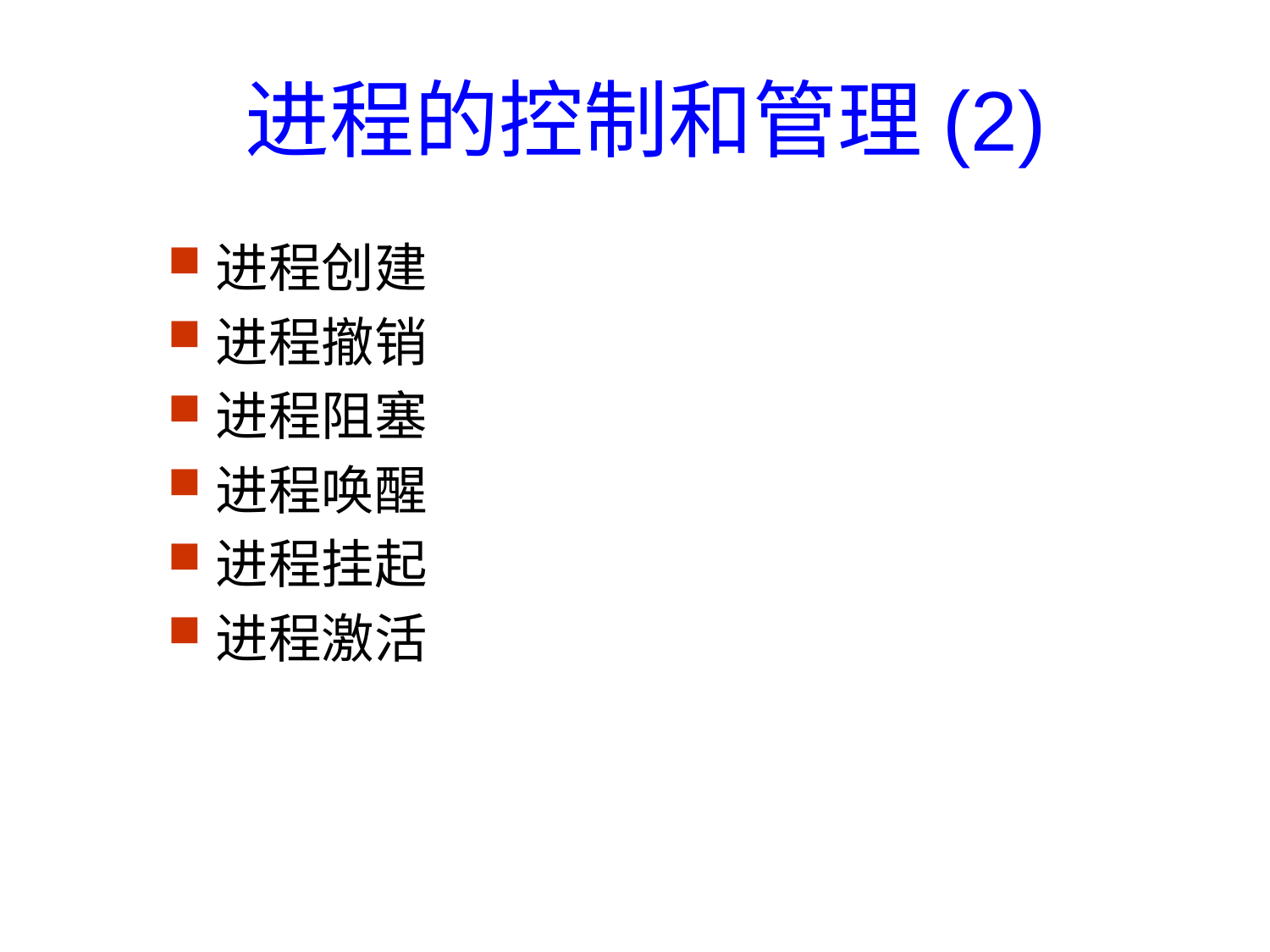

进程的控制和管理(2)
进程创建
进程撤销
进程阻塞
进程唤醒
进程挂起
进程激活